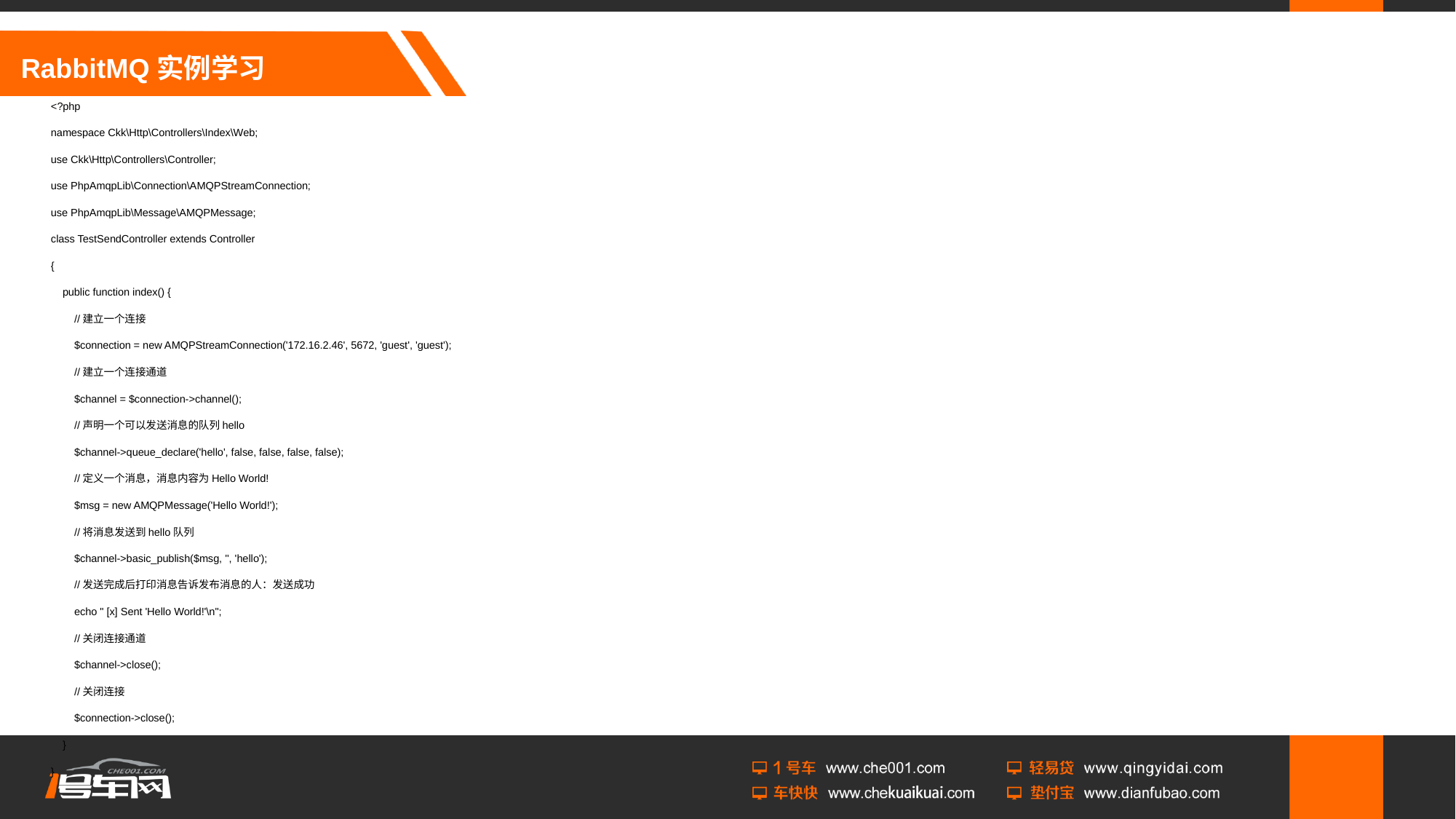

# RabbitMQ实例学习
<?php
namespace Ckk\Http\Controllers\Index\Web;
use Ckk\Http\Controllers\Controller;
use PhpAmqpLib\Connection\AMQPStreamConnection;
use PhpAmqpLib\Message\AMQPMessage;
class TestSendController extends Controller
{
    public function index() {
        //建立一个连接
        $connection = new AMQPStreamConnection('172.16.2.46', 5672, 'guest', 'guest');
        //建立一个连接通道
        $channel = $connection->channel();
        //声明一个可以发送消息的队列hello
        $channel->queue_declare('hello', false, false, false, false);
        //定义一个消息，消息内容为Hello World!
        $msg = new AMQPMessage('Hello World!');
        //将消息发送到hello队列
        $channel->basic_publish($msg, '', 'hello');
        //发送完成后打印消息告诉发布消息的人：发送成功
        echo " [x] Sent 'Hello World!'\n";
        //关闭连接通道
        $channel->close();
        //关闭连接
        $connection->close();
    }
}